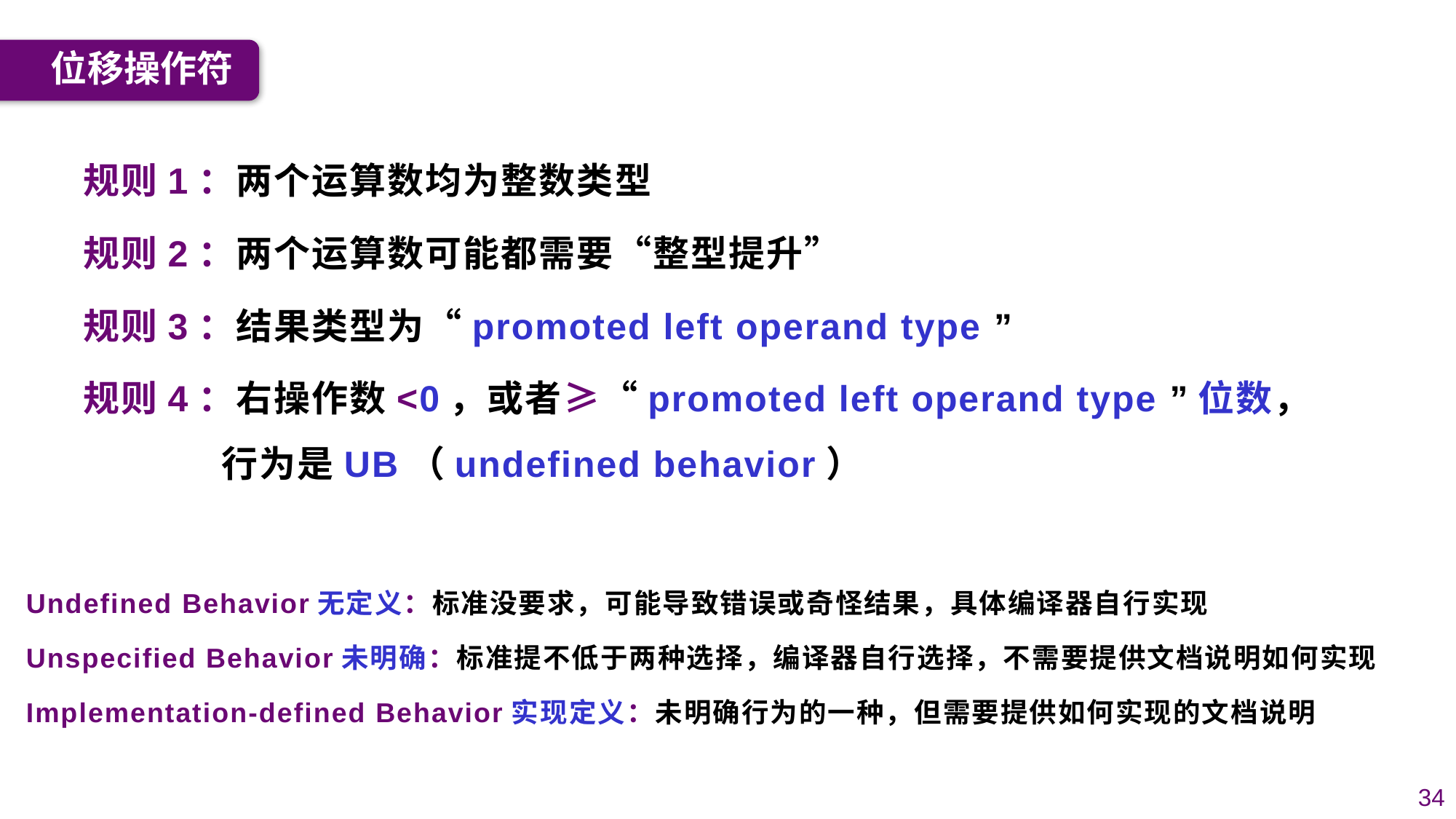

位移操作符
规则1：两个运算数均为整数类型
规则2：两个运算数可能都需要“整型提升”
规则3：结果类型为“promoted left operand type ”
规则4：右操作数<0，或者≥“promoted left operand type ”位数，行为是UB（undefined behavior）
Undefined Behavior无定义：标准没要求，可能导致错误或奇怪结果，具体编译器自行实现
Unspecified Behavior未明确：标准提不低于两种选择，编译器自行选择，不需要提供文档说明如何实现
Implementation-defined Behavior实现定义：未明确行为的一种，但需要提供如何实现的文档说明

34